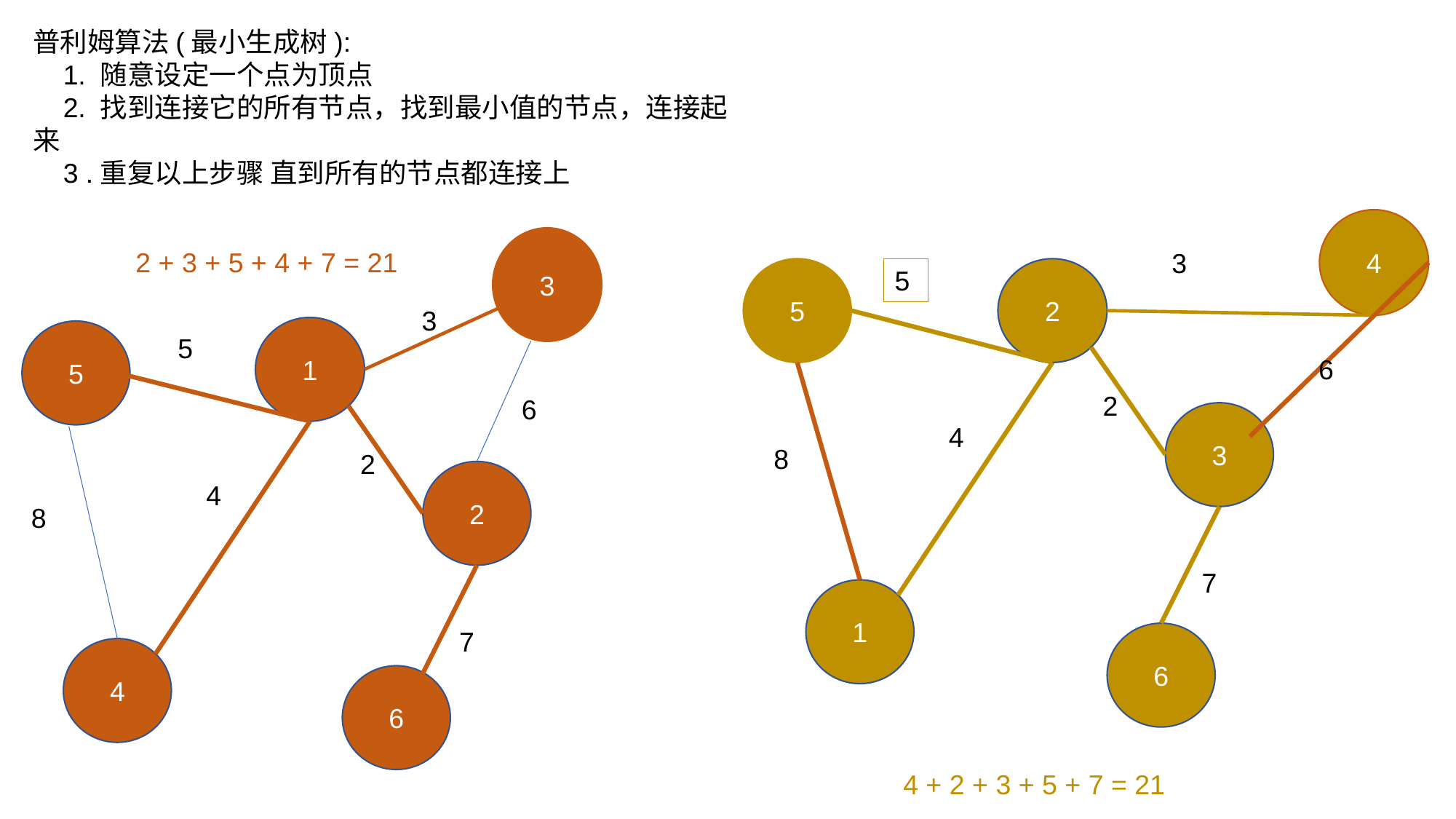

普利姆算法(最小生成树):
    1. 随意设定一个点为顶点
    2. 找到连接它的所有节点，找到最小值的节点，连接起来
    3 .重复以上步骤 直到所有的节点都连接上
4
3
2 + 3 + 5 + 4 + 7 = 21
3
5
2
5
3
1
5
5
6
2
6
3
4
8
2
2
4
8
7
1
7
6
4
6
4 + 2 + 3 + 5 + 7 = 21